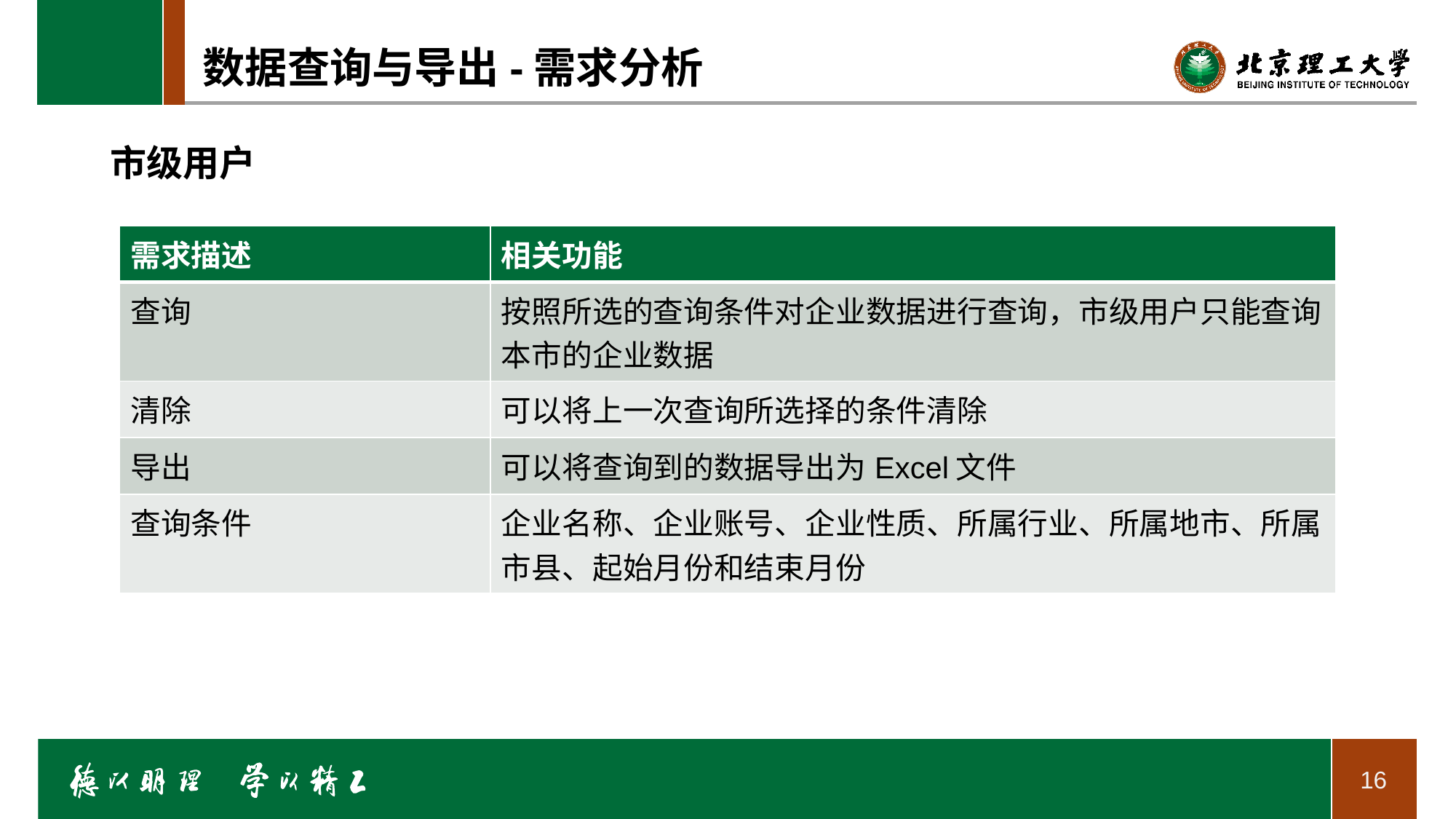

# 数据查询与导出-需求分析
市级用户
| 需求描述 | 相关功能 |
| --- | --- |
| 查询 | 按照所选的查询条件对企业数据进行查询，市级用户只能查询本市的企业数据 |
| 清除 | 可以将上一次查询所选择的条件清除 |
| 导出 | 可以将查询到的数据导出为Excel文件 |
| 查询条件 | 企业名称、企业账号、企业性质、所属行业、所属地市、所属市县、起始月份和结束月份 |